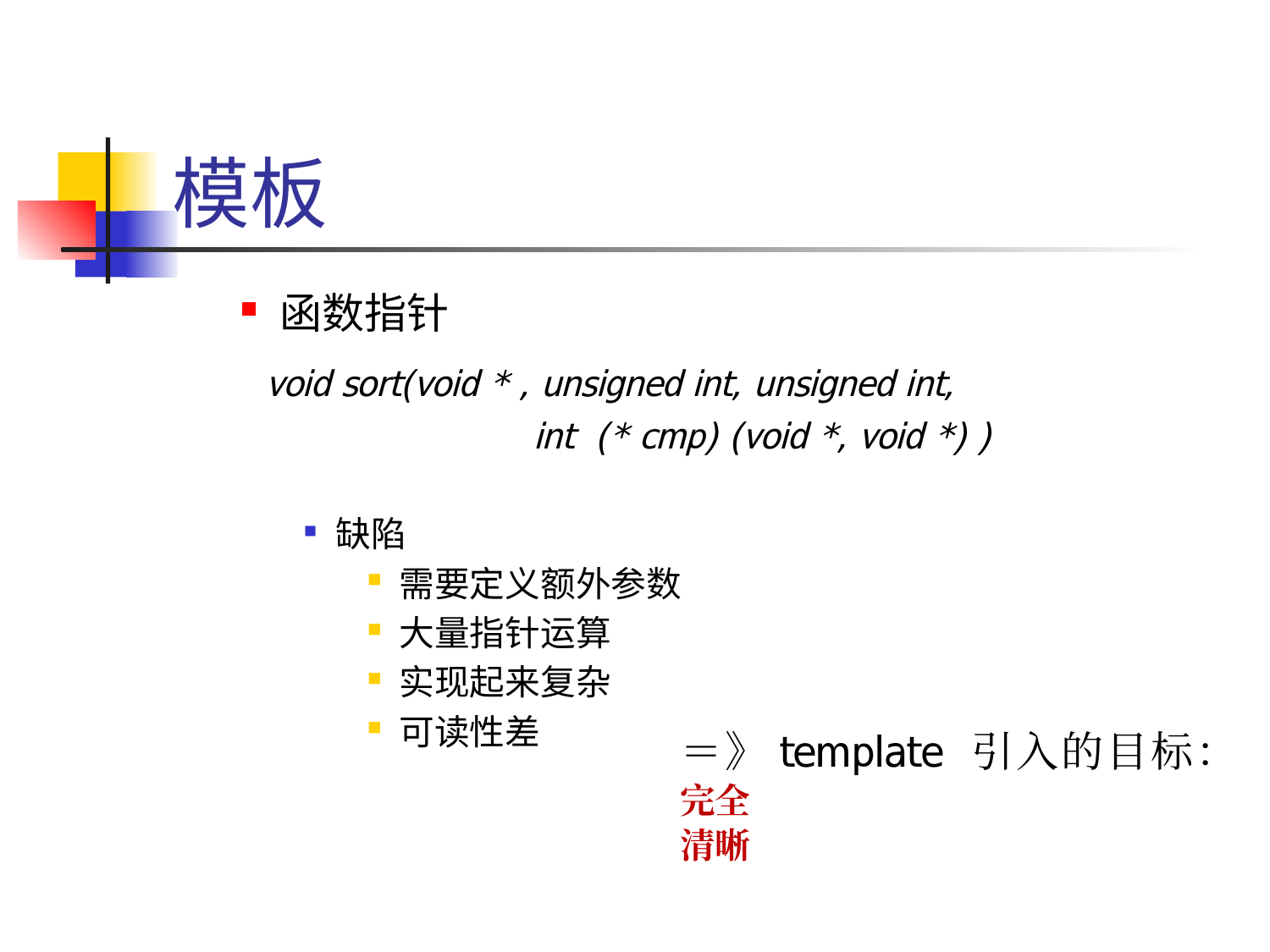

# 模板
函数指针
  void sort(void * , unsigned int, unsigned int,
			int  (* cmp) (void *, void *) )

缺陷
需要定义额外参数
大量指针运算
实现起来复杂
可读性差
＝》template 引入的目标：
完全
清晰